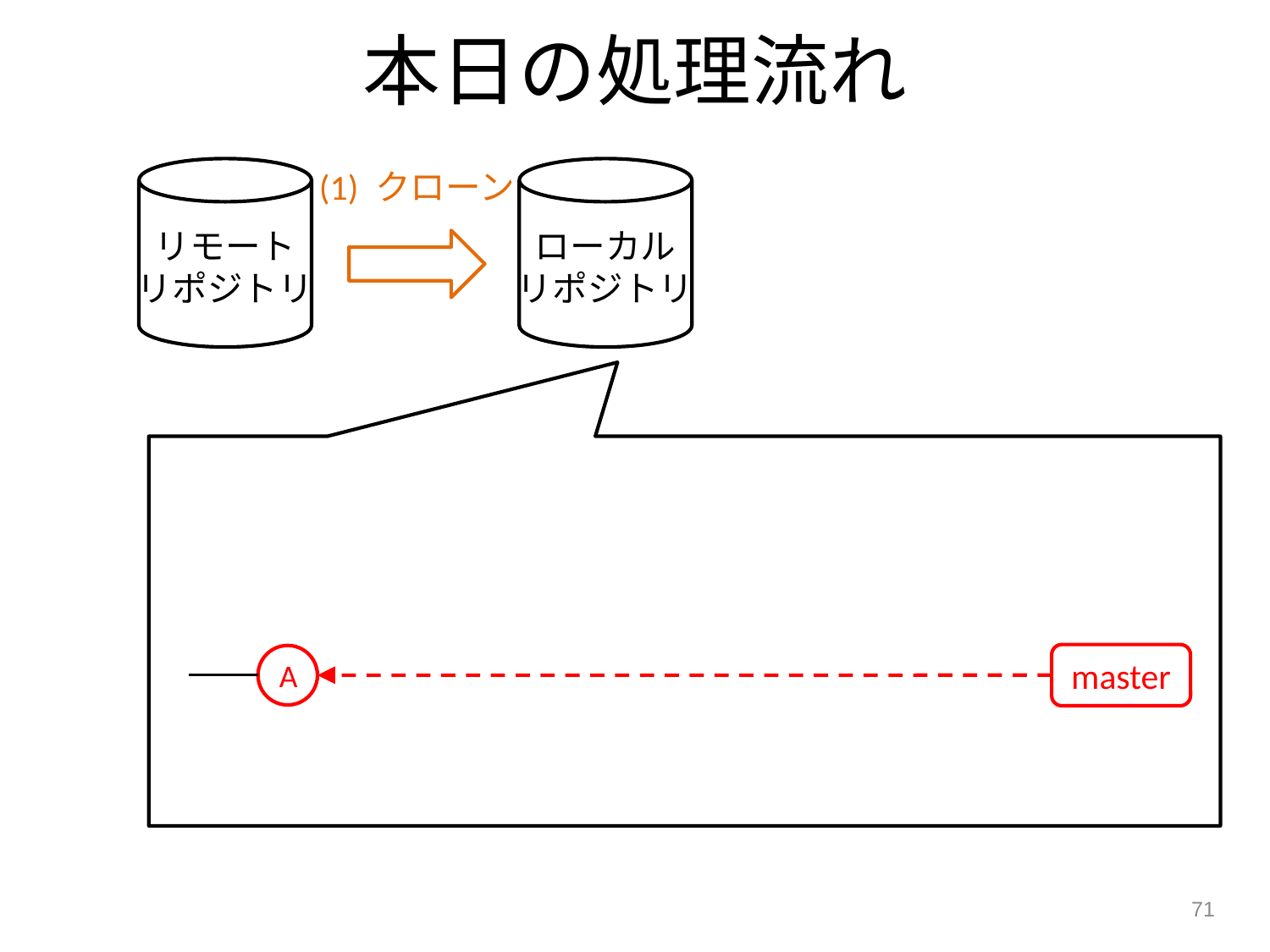

本日の処理流れ

(1) クローン

リモート
リポジトリ
ローカル
リポジトリ

master
A
71